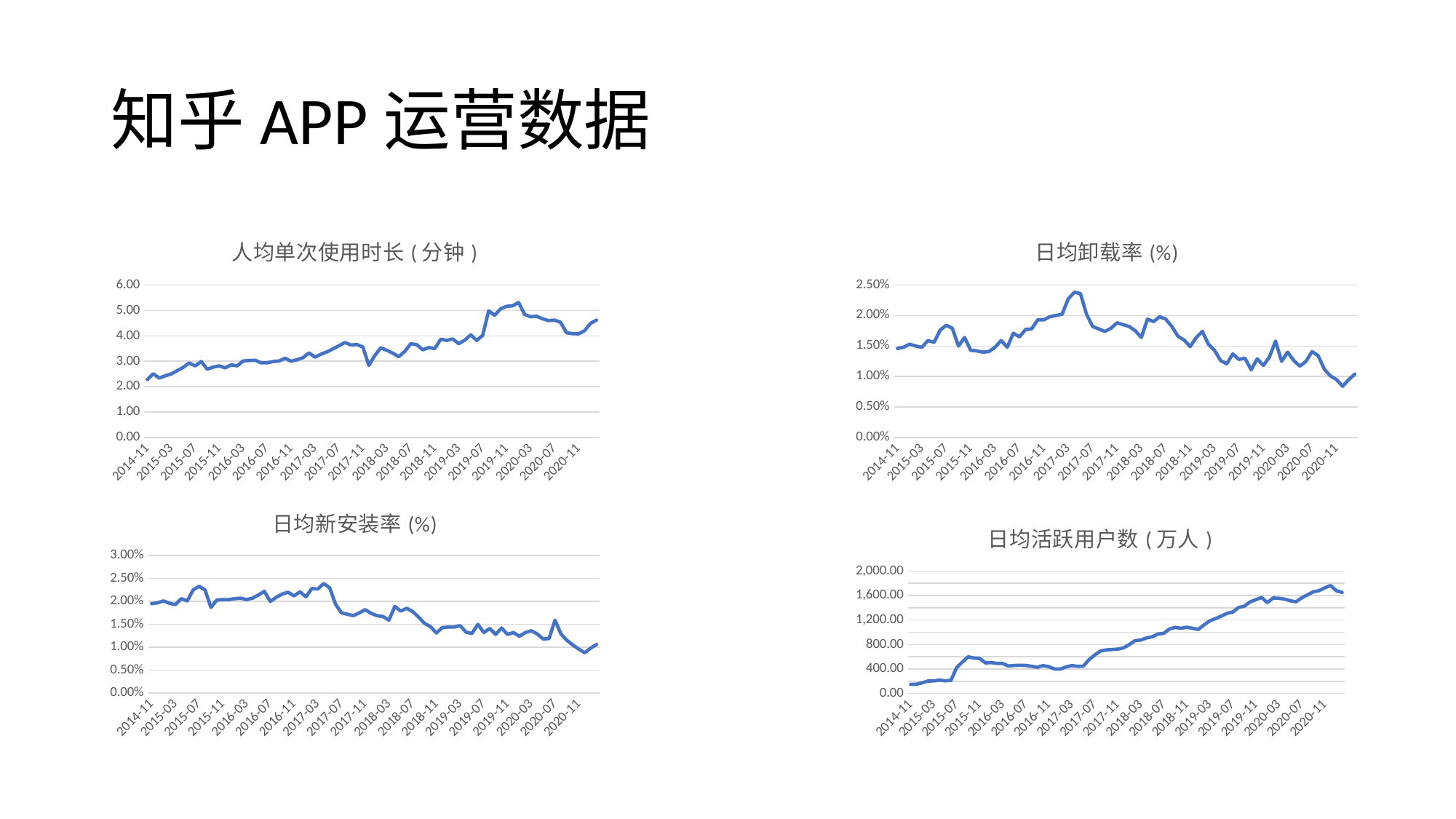

# 知乎APP运营数据

### Chart:

| Category | 人均单次使用时长(分钟) |
|---|---|
| 2014-11 | 2.28 |
| 2014-12 | 2.51 |
| 2015-01 | 2.34 |
| 2015-02 | 2.43 |
| 2015-03 | 2.5 |
| 2015-04 | 2.63 |
| 2015-05 | 2.76 |
| 2015-06 | 2.93 |
| 2015-07 | 2.82 |
| 2015-08 | 2.99 |
| 2015-09 | 2.69 |
| 2015-10 | 2.77 |
| 2015-11 | 2.82 |
| 2015-12 | 2.74 |
| 2016-01 | 2.86 |
| 2016-02 | 2.82 |
| 2016-03 | 3.01 |
| 2016-04 | 3.03 |
| 2016-05 | 3.04 |
| 2016-06 | 2.94 |
| 2016-07 | 2.94 |
| 2016-08 | 2.99 |
| 2016-09 | 3.01 |
| 2016-10 | 3.12 |
| 2016-11 | 3.0 |
| 2016-12 | 3.06 |
| 2017-01 | 3.14 |
| 2017-02 | 3.33 |
| 2017-03 | 3.16 |
| 2017-04 | 3.28 |
| 2017-05 | 3.37 |
| 2017-06 | 3.49 |
| 2017-07 | 3.61 |
| 2017-08 | 3.74 |
| 2017-09 | 3.64 |
| 2017-10 | 3.66 |
| 2017-11 | 3.56 |
| 2017-12 | 2.84 |
| 2018-01 | 3.23 |
| 2018-02 | 3.53 |
| 2018-03 | 3.43 |
| 2018-04 | 3.32 |
| 2018-05 | 3.18 |
| 2018-06 | 3.39 |
| 2018-07 | 3.69 |
| 2018-08 | 3.65 |
| 2018-09 | 3.45 |
| 2018-10 | 3.54 |
| 2018-11 | 3.5 |
| 2018-12 | 3.87 |
| 2019-01 | 3.82 |
| 2019-02 | 3.88 |
| 2019-03 | 3.69 |
| 2019-04 | 3.83 |
| 2019-05 | 4.04 |
| 2019-06 | 3.82 |
| 2019-07 | 4.02 |
| 2019-08 | 4.98 |
| 2019-09 | 4.81 |
| 2019-10 | 5.06 |
| 2019-11 | 5.16 |
| 2019-12 | 5.18 |
| 2020-01 | 5.31 |
| 2020-02 | 4.84 |
| 2020-03 | 4.75 |
| 2020-04 | 4.77 |
| 2020-05 | 4.67 |
| 2020-06 | 4.6 |
| 2020-07 | 4.62 |
| 2020-08 | 4.53 |
| 2020-09 | 4.12 |
| 2020-10 | 4.09 |
| 2020-11 | 4.08 |
| 2020-12 | 4.2 |
| 2021-01 | 4.49 |
| 2021-02 | 4.62 |

### Chart:

| Category | 日均卸载率(%) |
|---|---|
| 2014-11 | 0.0146 |
| 2014-12 | 0.0148 |
| 2015-01 | 0.015300000000000001 |
| 2015-02 | 0.015 |
| 2015-03 | 0.0148 |
| 2015-04 | 0.0159 |
| 2015-05 | 0.015600000000000001 |
| 2015-06 | 0.0176 |
| 2015-07 | 0.0184 |
| 2015-08 | 0.0179 |
| 2015-09 | 0.015 |
| 2015-10 | 0.016399999999999998 |
| 2015-11 | 0.0143 |
| 2015-12 | 0.014199999999999999 |
| 2016-01 | 0.013999999999999999 |
| 2016-02 | 0.0141 |
| 2016-03 | 0.0148 |
| 2016-04 | 0.0159 |
| 2016-05 | 0.0148 |
| 2016-06 | 0.0171 |
| 2016-07 | 0.0165 |
| 2016-08 | 0.0177 |
| 2016-09 | 0.0178 |
| 2016-10 | 0.019299999999999998 |
| 2016-11 | 0.019299999999999998 |
| 2016-12 | 0.019799999999999998 |
| 2017-01 | 0.02 |
| 2017-02 | 0.0202 |
| 2017-03 | 0.0227 |
| 2017-04 | 0.023799999999999998 |
| 2017-05 | 0.0236 |
| 2017-06 | 0.0202 |
| 2017-07 | 0.0182 |
| 2017-08 | 0.0178 |
| 2017-09 | 0.0174 |
| 2017-10 | 0.0179 |
| 2017-11 | 0.018799999999999997 |
| 2017-12 | 0.018500000000000003 |
| 2018-01 | 0.0182 |
| 2018-02 | 0.0175 |
| 2018-03 | 0.016399999999999998 |
| 2018-04 | 0.0194 |
| 2018-05 | 0.019 |
| 2018-06 | 0.019799999999999998 |
| 2018-07 | 0.0194 |
| 2018-08 | 0.0182 |
| 2018-09 | 0.0166 |
| 2018-10 | 0.016 |
| 2018-11 | 0.0149 |
| 2018-12 | 0.016399999999999998 |
| 2019-01 | 0.0174 |
| 2019-02 | 0.015300000000000001 |
| 2019-03 | 0.0143 |
| 2019-04 | 0.0126 |
| 2019-05 | 0.0121 |
| 2019-06 | 0.0137 |
| 2019-07 | 0.0128 |
| 2019-08 | 0.013000000000000001 |
| 2019-09 | 0.0111 |
| 2019-10 | 0.0129 |
| 2019-11 | 0.0118 |
| 2019-12 | 0.0132 |
| 2020-01 | 0.0158 |
| 2020-02 | 0.0125 |
| 2020-03 | 0.013999999999999999 |
| 2020-04 | 0.0126 |
| 2020-05 | 0.011699999999999999 |
| 2020-06 | 0.0125 |
| 2020-07 | 0.0141 |
| 2020-08 | 0.0134 |
| 2020-09 | 0.011200000000000002 |
| 2020-10 | 0.0101 |
| 2020-11 | 0.0095 |
| 2020-12 | 0.0084 |
| 2021-01 | 0.0095 |
| 2021-02 | 0.0104 |

### Chart:

| Category | 日均新安装率(%) |
|---|---|
| 2014-11 | 0.0195 |
| 2014-12 | 0.0197 |
| 2015-01 | 0.020099999999999996 |
| 2015-02 | 0.0196 |
| 2015-03 | 0.019299999999999998 |
| 2015-04 | 0.0206 |
| 2015-05 | 0.020099999999999996 |
| 2015-06 | 0.0225 |
| 2015-07 | 0.0233 |
| 2015-08 | 0.0225 |
| 2015-09 | 0.0187 |
| 2015-10 | 0.0203 |
| 2015-11 | 0.0204 |
| 2015-12 | 0.0204 |
| 2016-01 | 0.0206 |
| 2016-02 | 0.0207 |
| 2016-03 | 0.0204 |
| 2016-04 | 0.0207 |
| 2016-05 | 0.021400000000000002 |
| 2016-06 | 0.0222 |
| 2016-07 | 0.02 |
| 2016-08 | 0.0209 |
| 2016-09 | 0.0216 |
| 2016-10 | 0.022000000000000002 |
| 2016-11 | 0.0212 |
| 2016-12 | 0.022099999999999998 |
| 2017-01 | 0.021 |
| 2017-02 | 0.022799999999999997 |
| 2017-03 | 0.0227 |
| 2017-04 | 0.0239 |
| 2017-05 | 0.023 |
| 2017-06 | 0.0194 |
| 2017-07 | 0.0175 |
| 2017-08 | 0.0172 |
| 2017-09 | 0.0169 |
| 2017-10 | 0.0175 |
| 2017-11 | 0.0182 |
| 2017-12 | 0.0174 |
| 2018-01 | 0.0169 |
| 2018-02 | 0.0167 |
| 2018-03 | 0.0159 |
| 2018-04 | 0.0189 |
| 2018-05 | 0.0179 |
| 2018-06 | 0.018500000000000003 |
| 2018-07 | 0.0178 |
| 2018-08 | 0.0166 |
| 2018-09 | 0.0152 |
| 2018-10 | 0.014499999999999999 |
| 2018-11 | 0.0131 |
| 2018-12 | 0.0143 |
| 2019-01 | 0.0144 |
| 2019-02 | 0.0144 |
| 2019-03 | 0.0147 |
| 2019-04 | 0.013300000000000001 |
| 2019-05 | 0.013000000000000001 |
| 2019-06 | 0.015 |
| 2019-07 | 0.0132 |
| 2019-08 | 0.0141 |
| 2019-09 | 0.0128 |
| 2019-10 | 0.014199999999999999 |
| 2019-11 | 0.0128 |
| 2019-12 | 0.0132 |
| 2020-01 | 0.0124 |
| 2020-02 | 0.0132 |
| 2020-03 | 0.013600000000000001 |
| 2020-04 | 0.0129 |
| 2020-05 | 0.0118 |
| 2020-06 | 0.011899999999999999 |
| 2020-07 | 0.0159 |
| 2020-08 | 0.0129 |
| 2020-09 | 0.0115 |
| 2020-10 | 0.0105 |
| 2020-11 | 0.0096 |
| 2020-12 | 0.0088 |
| 2021-01 | 0.0098 |
| 2021-02 | 0.0106 |

### Chart:

| Category | 日均活跃用户数(万人) |
|---|---|
| 2014-11 | 148.55 |
| 2014-12 | 151.36 |
| 2015-01 | 174.58 |
| 2015-02 | 203.17 |
| 2015-03 | 204.95 |
| 2015-04 | 219.08 |
| 2015-05 | 206.95 |
| 2015-06 | 214.18 |
| 2015-07 | 424.28 |
| 2015-08 | 515.55 |
| 2015-09 | 598.38 |
| 2015-10 | 578.23 |
| 2015-11 | 572.08 |
| 2015-12 | 499.5 |
| 2016-01 | 504.62 |
| 2016-02 | 492.37 |
| 2016-03 | 489.45 |
| 2016-04 | 448.7 |
| 2016-05 | 457.14 |
| 2016-06 | 460.73 |
| 2016-07 | 458.21 |
| 2016-08 | 444.84 |
| 2016-09 | 428.85 |
| 2016-10 | 454.79 |
| 2016-11 | 438.15 |
| 2016-12 | 400.07 |
| 2017-01 | 398.62 |
| 2017-02 | 433.82 |
| 2017-03 | 455.38 |
| 2017-04 | 444.23 |
| 2017-05 | 446.03 |
| 2017-06 | 551.42 |
| 2017-07 | 629.24 |
| 2017-08 | 693.32 |
| 2017-09 | 711.56 |
| 2017-10 | 718.21 |
| 2017-11 | 725.13 |
| 2017-12 | 745.34 |
| 2018-01 | 797.9 |
| 2018-02 | 862.07 |
| 2018-03 | 871.95 |
| 2018-04 | 907.52 |
| 2018-05 | 925.07 |
| 2018-06 | 972.27 |
| 2018-07 | 982.62 |
| 2018-08 | 1053.86 |
| 2018-09 | 1078.75 |
| 2018-10 | 1064.43 |
| 2018-11 | 1082.31 |
| 2018-12 | 1064.61 |
| 2019-01 | 1045.29 |
| 2019-02 | 1122.14 |
| 2019-03 | 1186.62 |
| 2019-04 | 1224.03 |
| 2019-05 | 1263.71 |
| 2019-06 | 1309.82 |
| 2019-07 | 1330.52 |
| 2019-08 | 1405.02 |
| 2019-09 | 1426.04 |
| 2019-10 | 1495.8 |
| 2019-11 | 1532.85 |
| 2019-12 | 1568.43 |
| 2020-01 | 1483.62 |
| 2020-02 | 1559.21 |
| 2020-03 | 1555.58 |
| 2020-04 | 1541.69 |
| 2020-05 | 1513.61 |
| 2020-06 | 1499.21 |
| 2020-07 | 1562.89 |
| 2020-08 | 1611.95 |
| 2020-09 | 1661.25 |
| 2020-10 | 1680.06 |
| 2020-11 | 1727.3 |
| 2020-12 | 1762.73 |
| 2021-01 | 1678.4 |
| 2021-02 | 1650.76 |